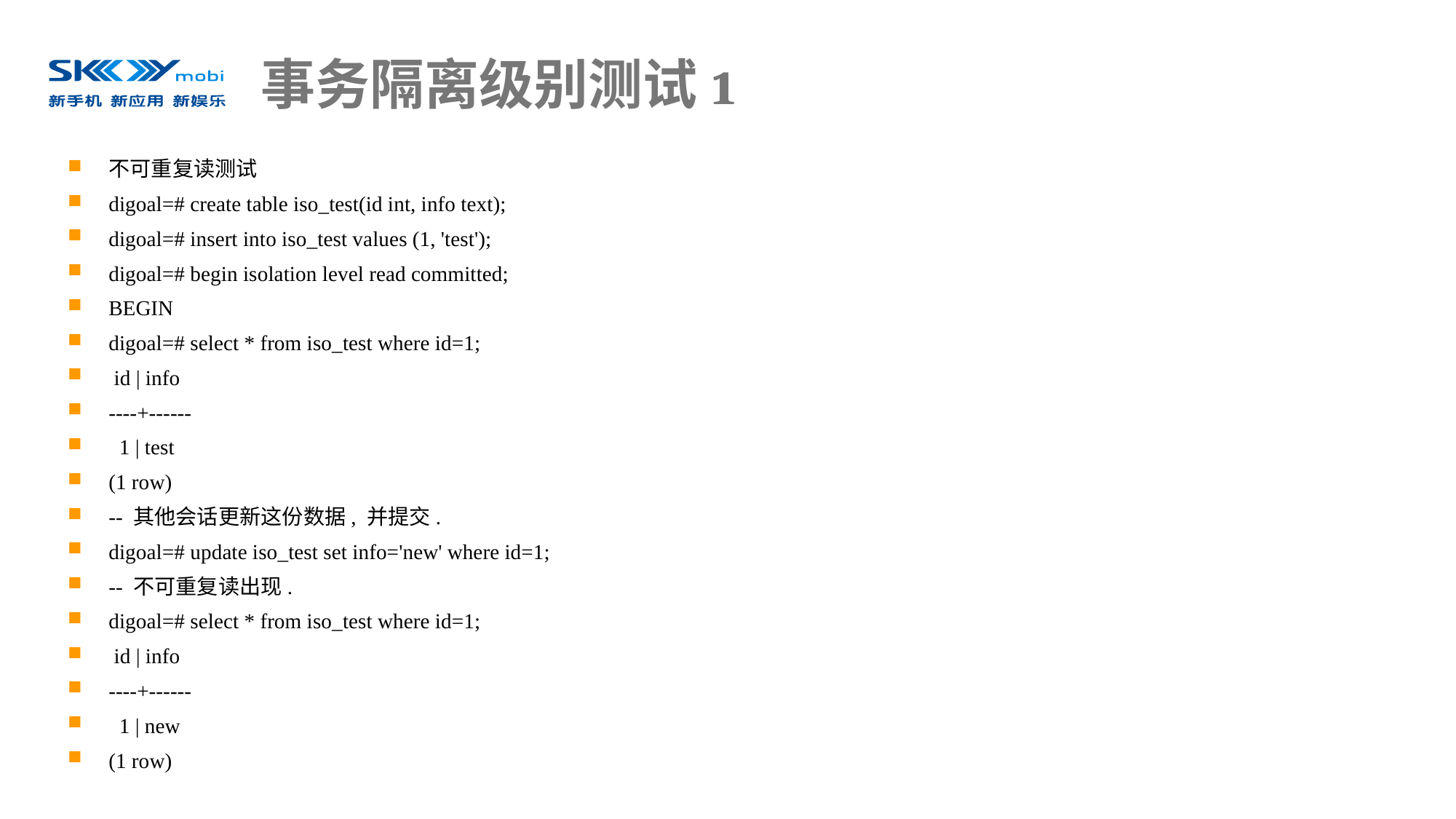

# 事务隔离级别测试1
不可重复读测试
digoal=# create table iso_test(id int, info text);
digoal=# insert into iso_test values (1, 'test');
digoal=# begin isolation level read committed;
BEGIN
digoal=# select * from iso_test where id=1;
 id | info
----+------
  1 | test
(1 row)
-- 其他会话更新这份数据, 并提交.
digoal=# update iso_test set info='new' where id=1;
-- 不可重复读出现.
digoal=# select * from iso_test where id=1;
 id | info
----+------
  1 | new
(1 row)